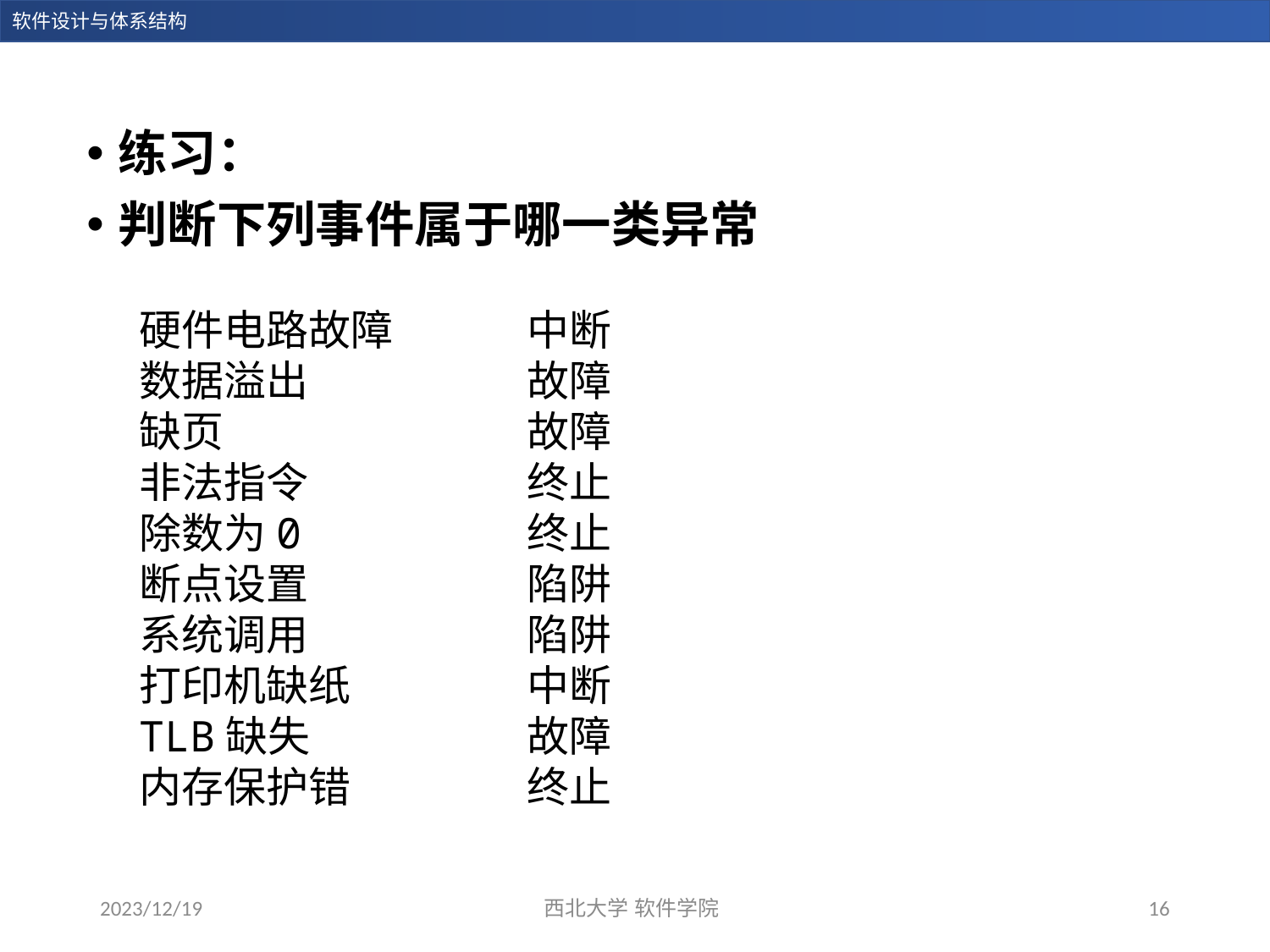

练习：
判断下列事件属于哪一类异常

硬件电路故障
数据溢出
缺页
非法指令
除数为0
断点设置
系统调用
打印机缺纸
TLB缺失
内存保护错
中断
故障
故障
终止
终止
陷阱
陷阱
中断
故障
终止
2023/12/19
西北大学 软件学院
16